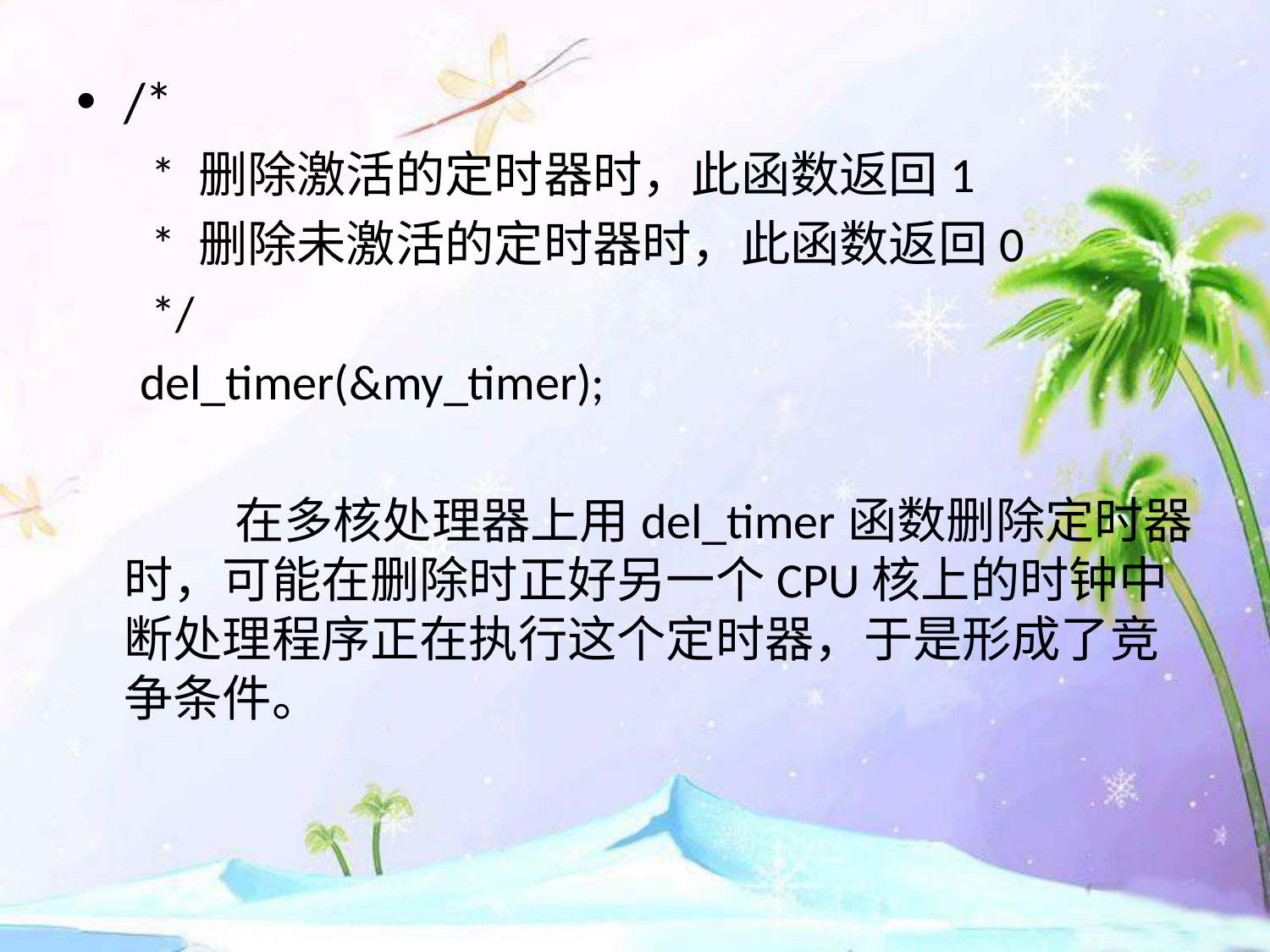

/*
 * 删除激活的定时器时，此函数返回1
 * 删除未激活的定时器时，此函数返回0
 */
del_timer(&my_timer);

	         在多核处理器上用del_timer函数删除定时器时，可能在删除时正好另一个CPU核上的时钟中断处理程序正在执行这个定时器，于是形成了竞争条件。